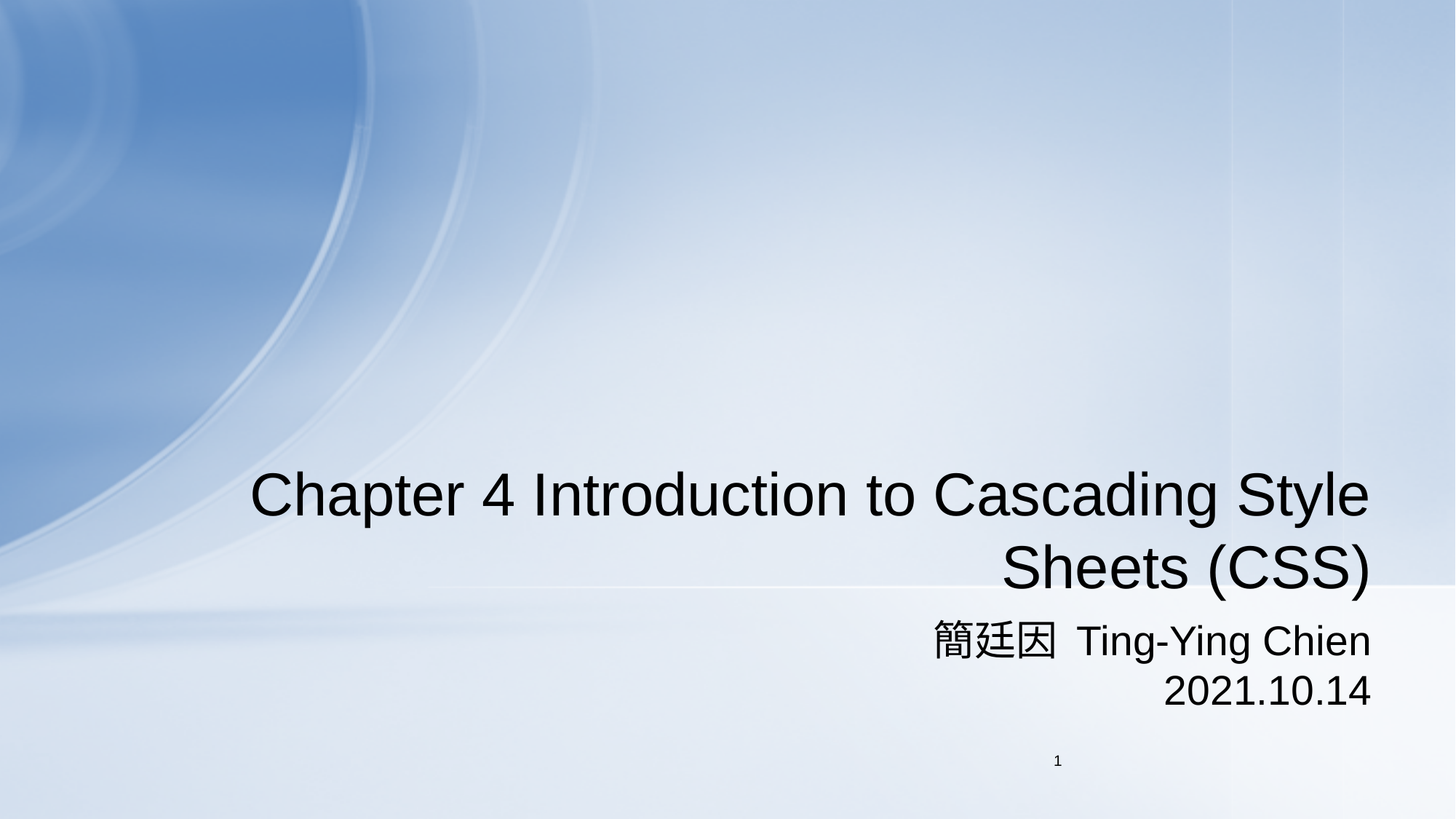

# Chapter 4 Introduction to Cascading Style Sheets (CSS)
簡廷因 Ting-Ying Chien
2021.10.14
1